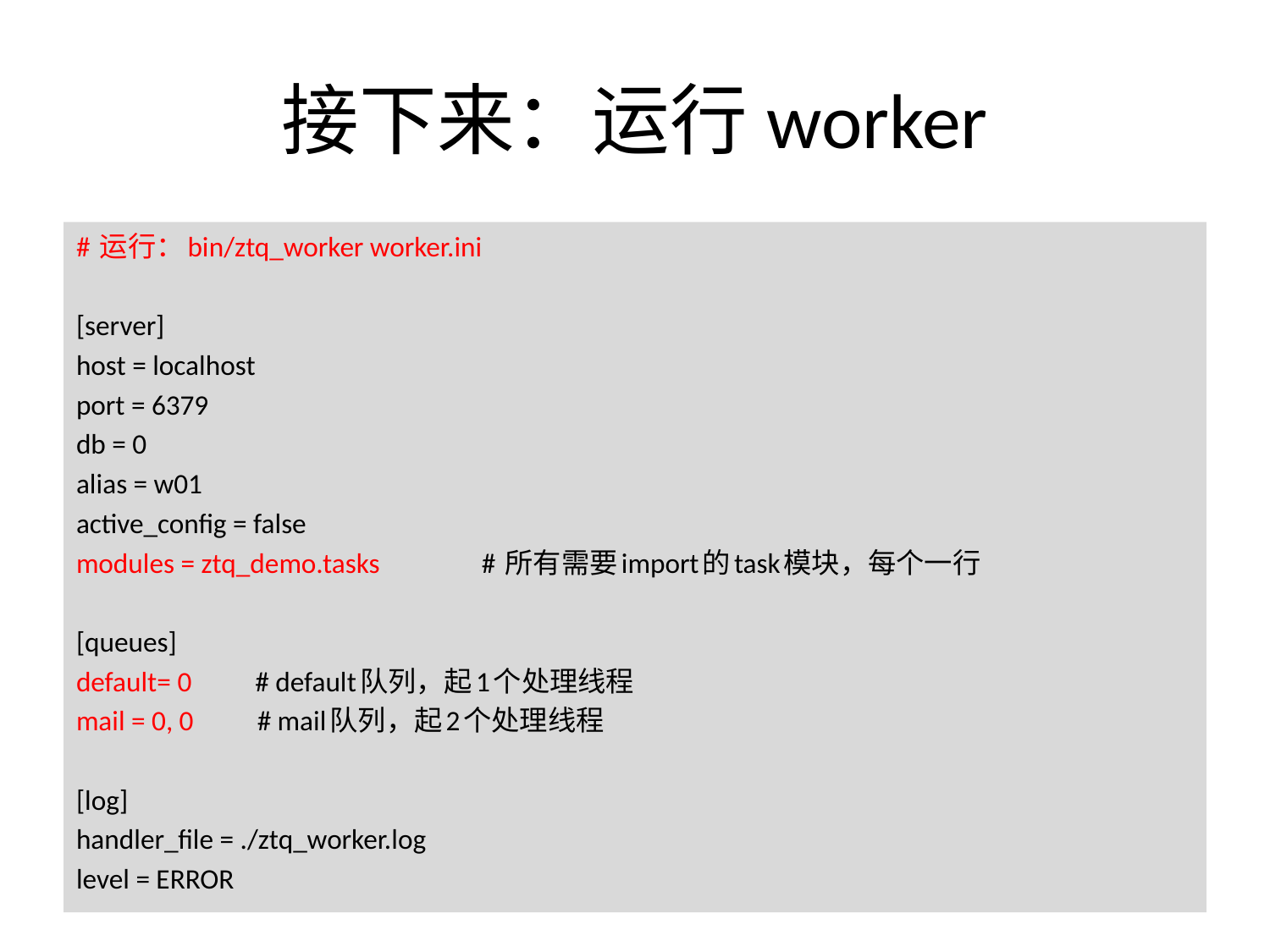

# 接下来：运行worker
# 运行：bin/ztq_worker worker.ini

[server]
host = localhost
port = 6379
db = 0
alias = w01
active_config = false
modules = ztq_demo.tasks                # 所有需要import的task模块，每个一行

[queues]
default= 0          # default队列，起1个处理线程
mail = 0, 0          # mail队列，起2个处理线程

[log]
handler_file = ./ztq_worker.log
level = ERROR